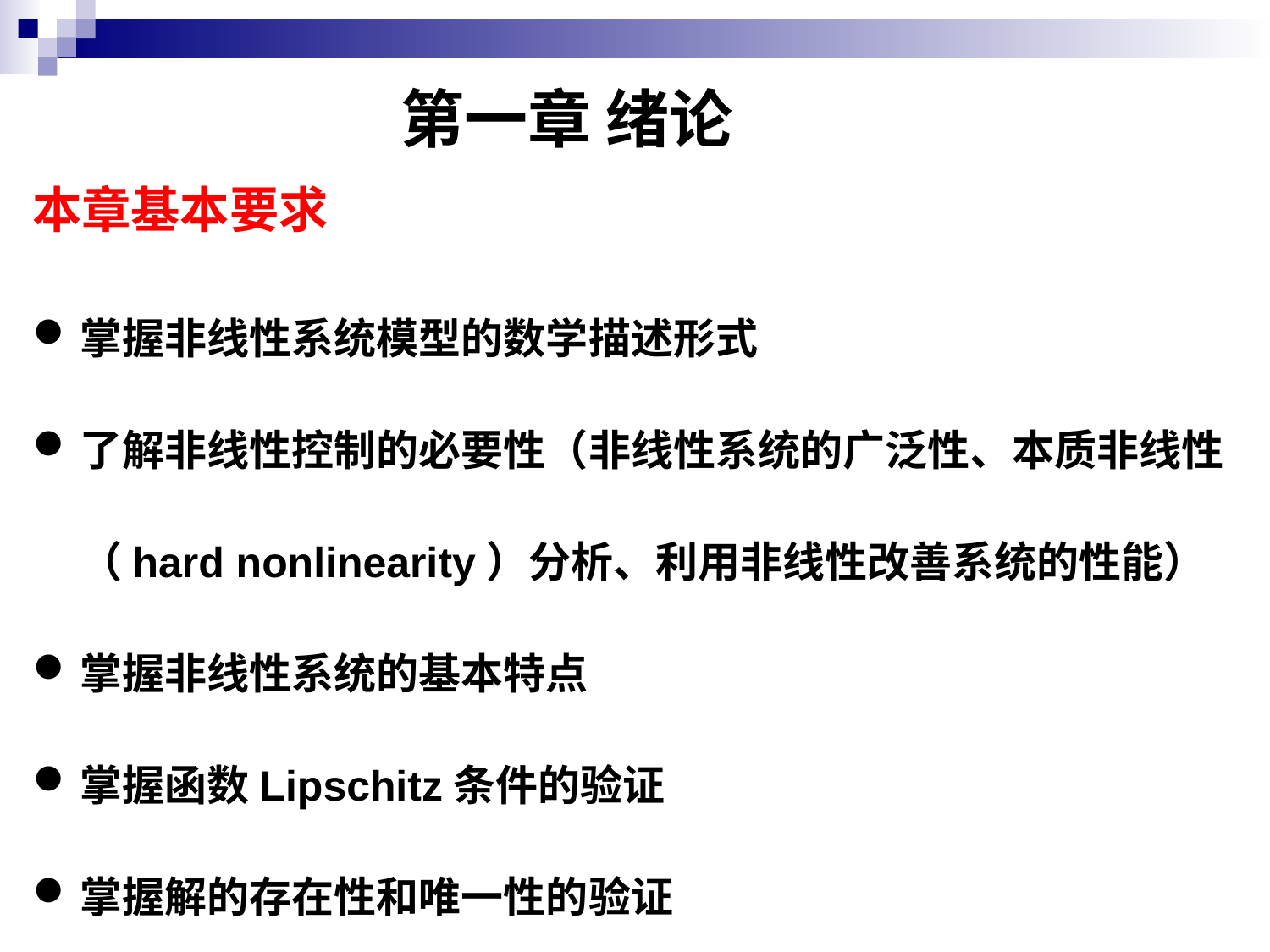

第一章 绪论
本章基本要求
掌握非线性系统模型的数学描述形式
了解非线性控制的必要性（非线性系统的广泛性、本质非线性（hard nonlinearity）分析、利用非线性改善系统的性能）
掌握非线性系统的基本特点
掌握函数Lipschitz条件的验证
掌握解的存在性和唯一性的验证
8